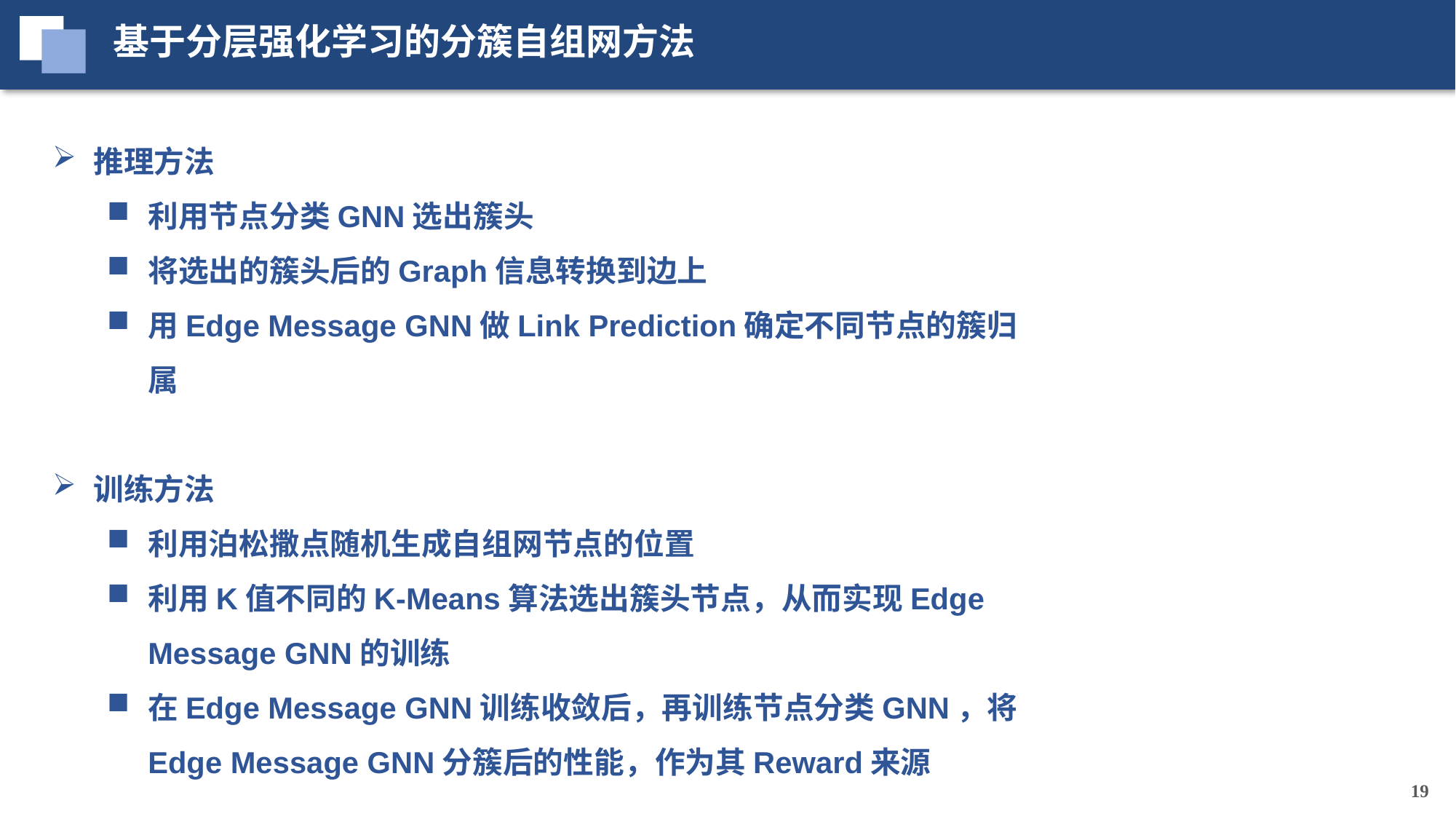

基于分层强化学习的分簇自组网方法

推理方法
利用节点分类GNN选出簇头
将选出的簇头后的Graph信息转换到边上
用Edge Message GNN做Link Prediction确定不同节点的簇归属

训练方法
利用泊松撒点随机生成自组网节点的位置
利用K值不同的K-Means算法选出簇头节点，从而实现Edge Message GNN的训练
在Edge Message GNN训练收敛后，再训练节点分类GNN，将Edge Message GNN分簇后的性能，作为其Reward来源
19